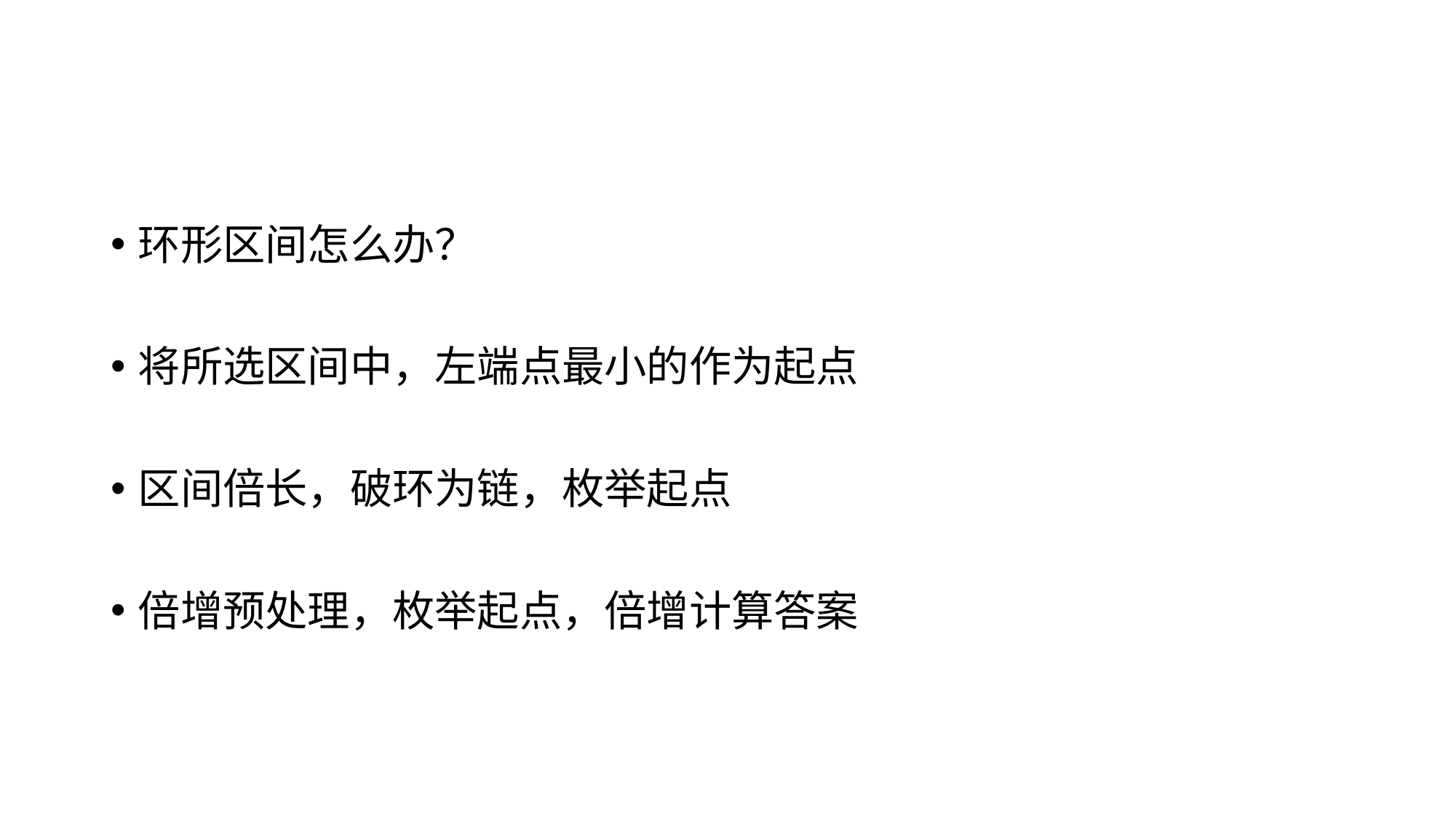

环形区间怎么办？

将所选区间中，左端点最小的作为起点

区间倍长，破环为链，枚举起点

倍增预处理，枚举起点，倍增计算答案